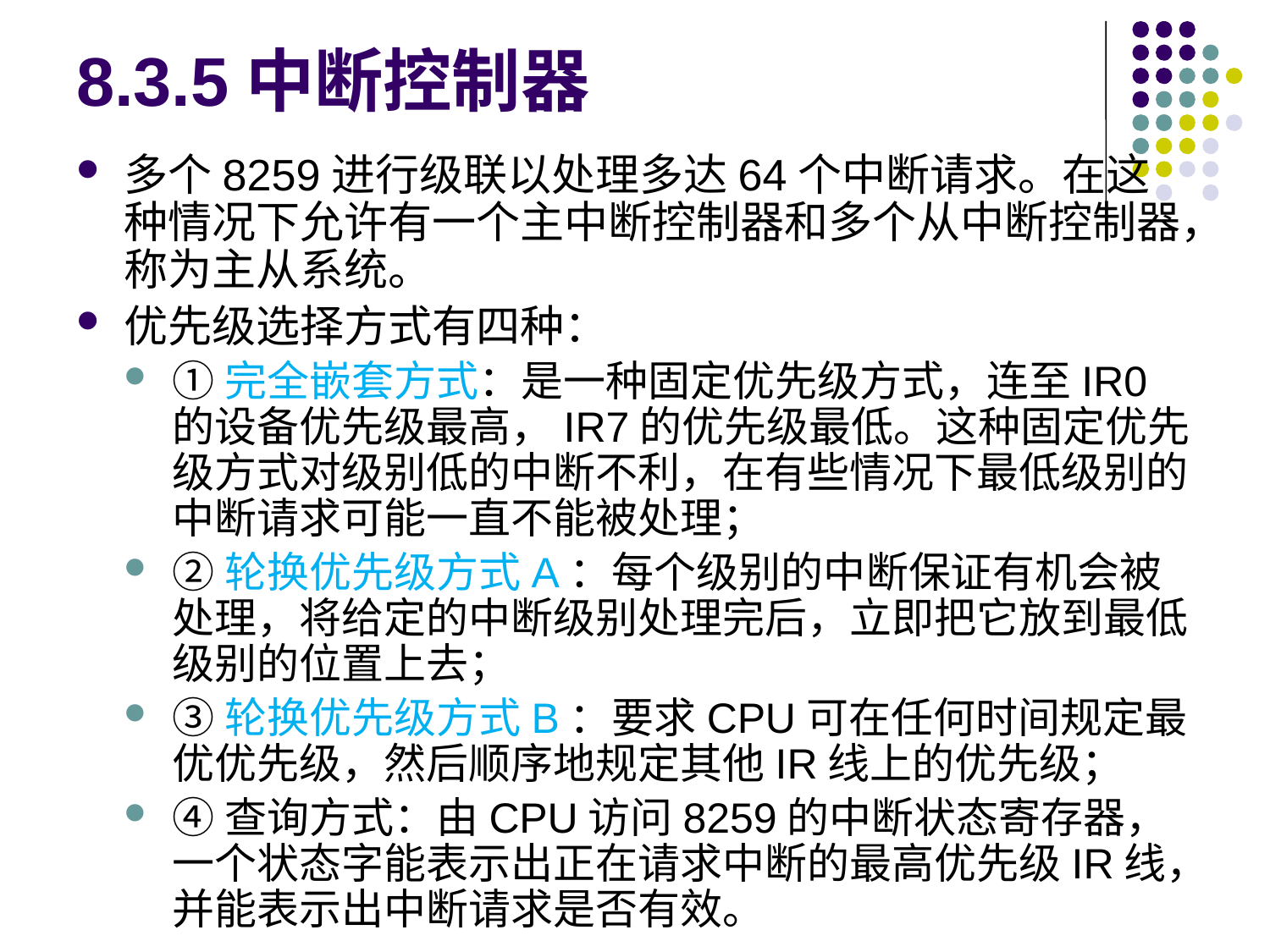

# 8.3.5中断控制器
多个8259进行级联以处理多达64个中断请求。在这种情况下允许有一个主中断控制器和多个从中断控制器，称为主从系统。
优先级选择方式有四种：
①完全嵌套方式：是一种固定优先级方式，连至IR0的设备优先级最高，IR7的优先级最低。这种固定优先级方式对级别低的中断不利，在有些情况下最低级别的中断请求可能一直不能被处理；
②轮换优先级方式A：每个级别的中断保证有机会被处理，将给定的中断级别处理完后，立即把它放到最低级别的位置上去；
③轮换优先级方式B：要求CPU可在任何时间规定最优优先级，然后顺序地规定其他IR线上的优先级；
④查询方式：由CPU访问8259的中断状态寄存器，一个状态字能表示出正在请求中断的最高优先级IR线，并能表示出中断请求是否有效。
25